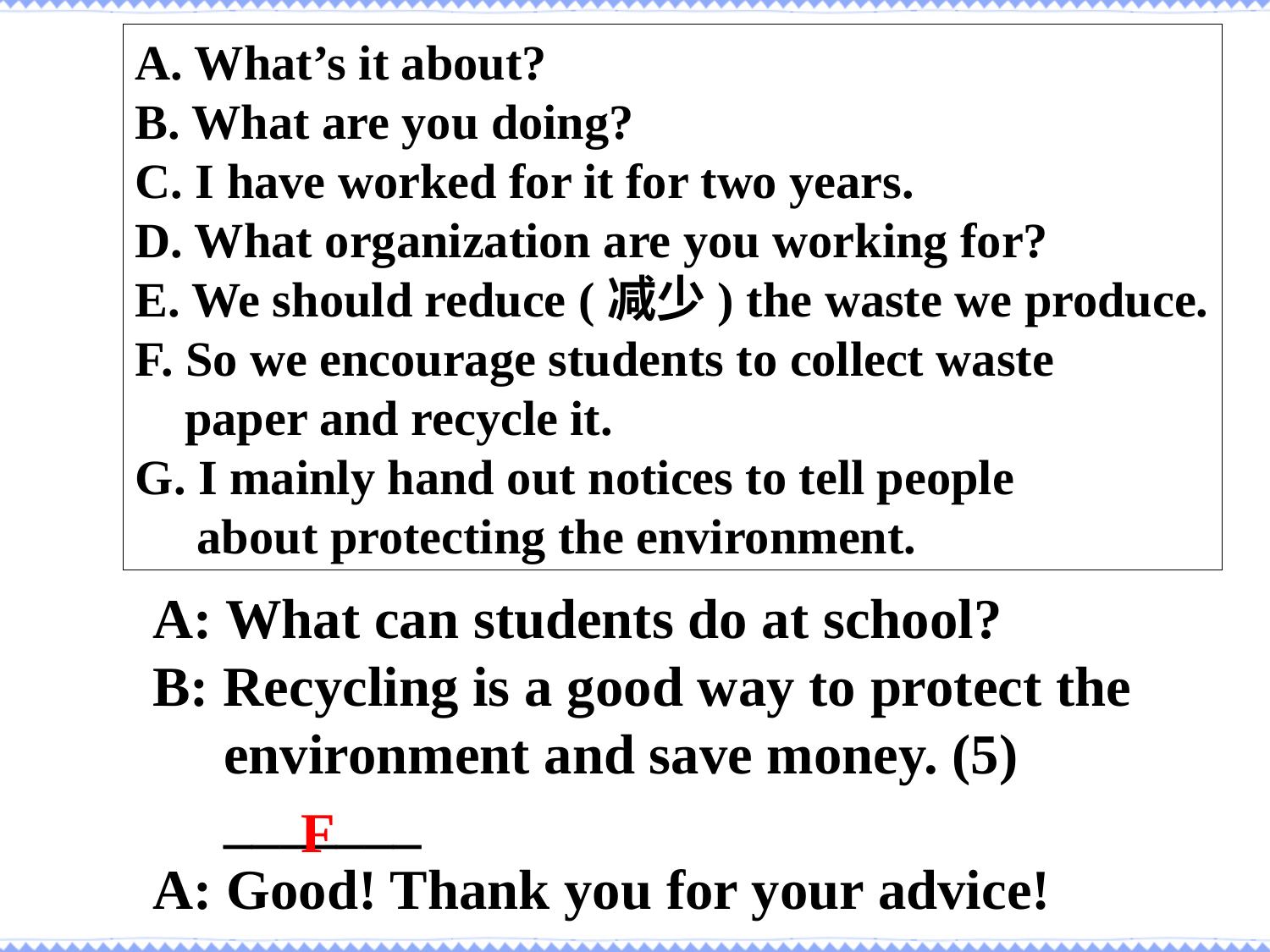

A. What’s it about?
B. What are you doing?
C. I have worked for it for two years.
D. What organization are you working for?
E. We should reduce (减少) the waste we produce.
F. So we encourage students to collect waste
    paper and recycle it.
G. I mainly hand out notices to tell people
     about protecting the environment.
A: What can students do at school?
B: Recycling is a good way to protect the
     environment and save money. (5)
     _______
A: Good! Thank you for your advice!
F